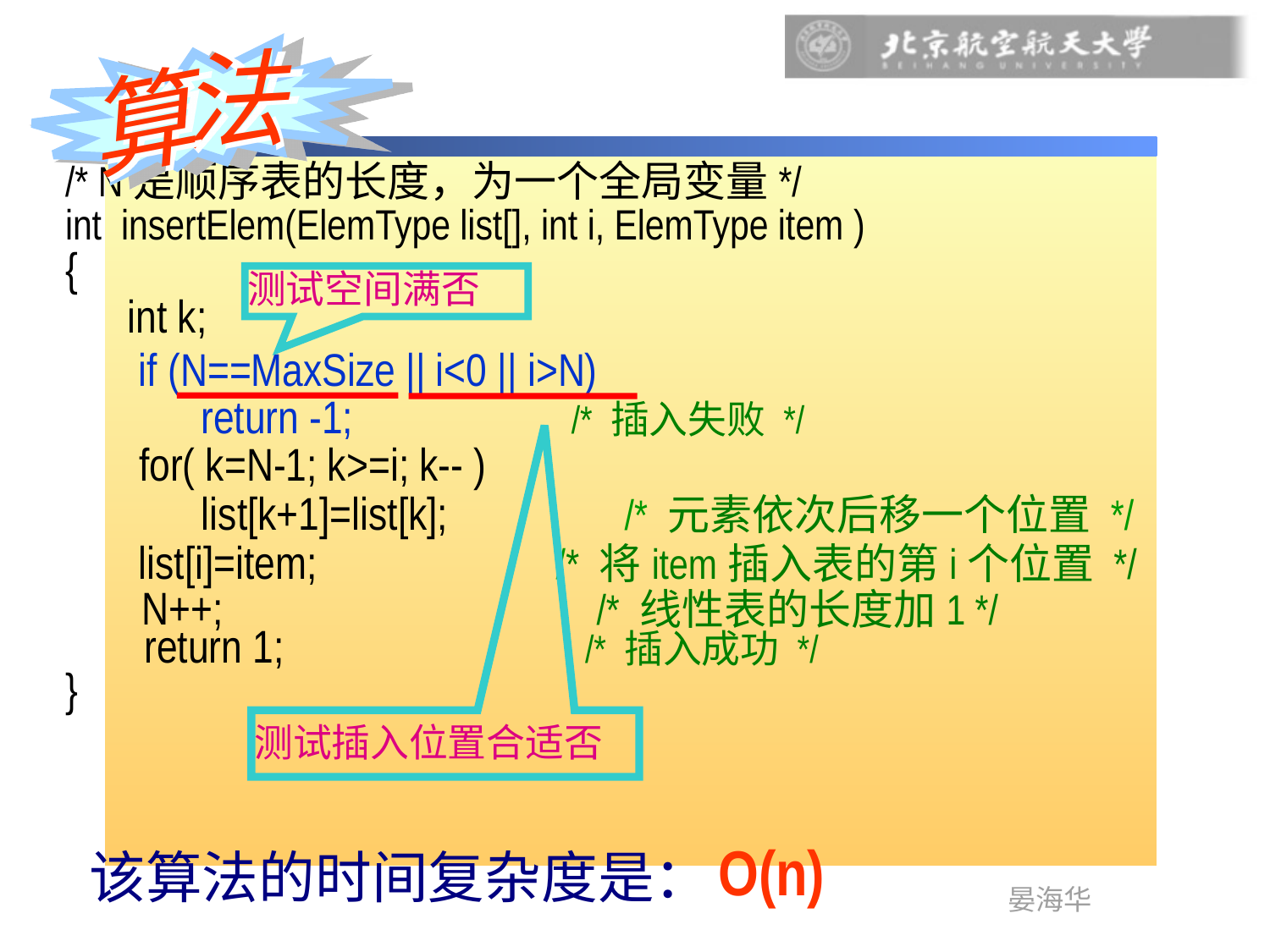

法

算
/* N是顺序表的长度，为一个全局变量*/
int  insertElem(ElemType list[], int i, ElemType item )
{
      int k;

}
测试空间满否

   if (N==MaxSize || i<0 || i>N)
         return -1;                     /* 插入失败 */

  测试插入位置合适否
 for( k=N-1; k>=i; k-- )
       list[k+1]=list[k];                 /* 元素依次后移一个位置 */
    list[i]=item;                       /* 将item插入表的第i个位置 */
 N++;                                    /* 线性表的长度加1 */
return 1;                             /* 插入成功 */
O(n)
该算法的时间复杂度是：